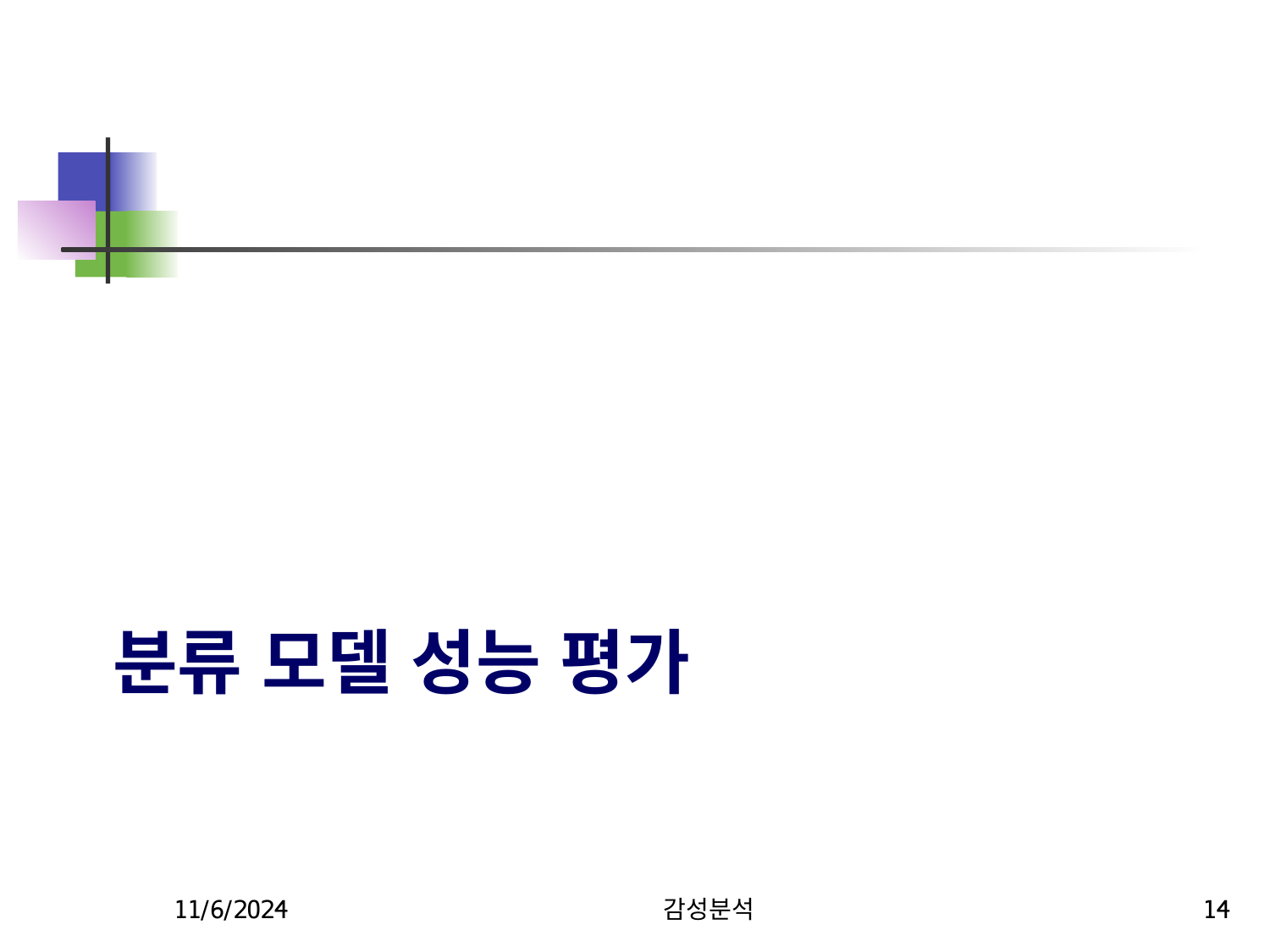

# 분류 모델 성능 평가
11/6/2024
감성분석
14